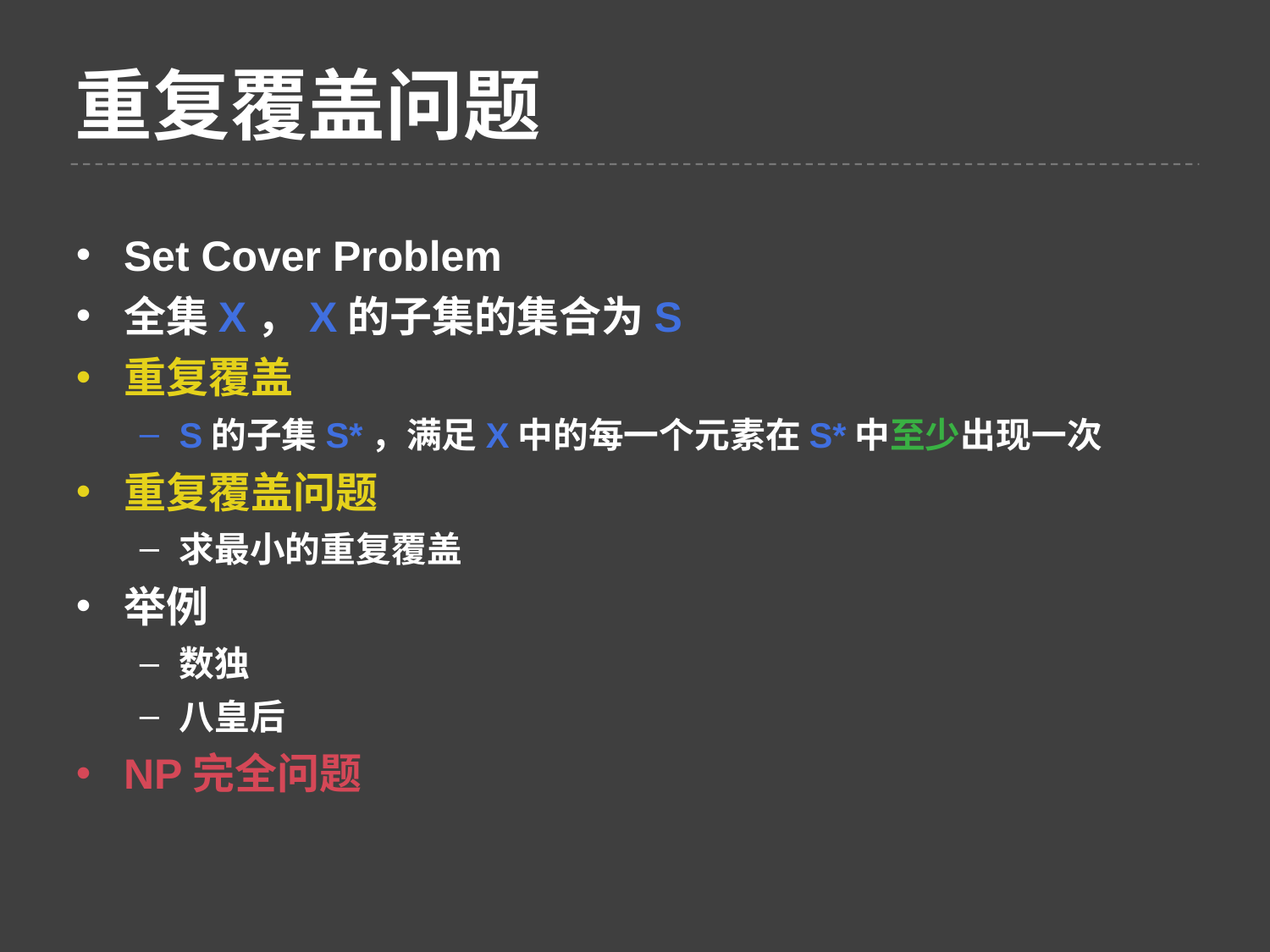

重复覆盖问题

Set Cover Problem
全集X，X的子集的集合为S
重复覆盖
S的子集S*，满足X中的每一个元素在S*中至少出现一次
重复覆盖问题
求最小的重复覆盖
举例
数独
八皇后
NP完全问题